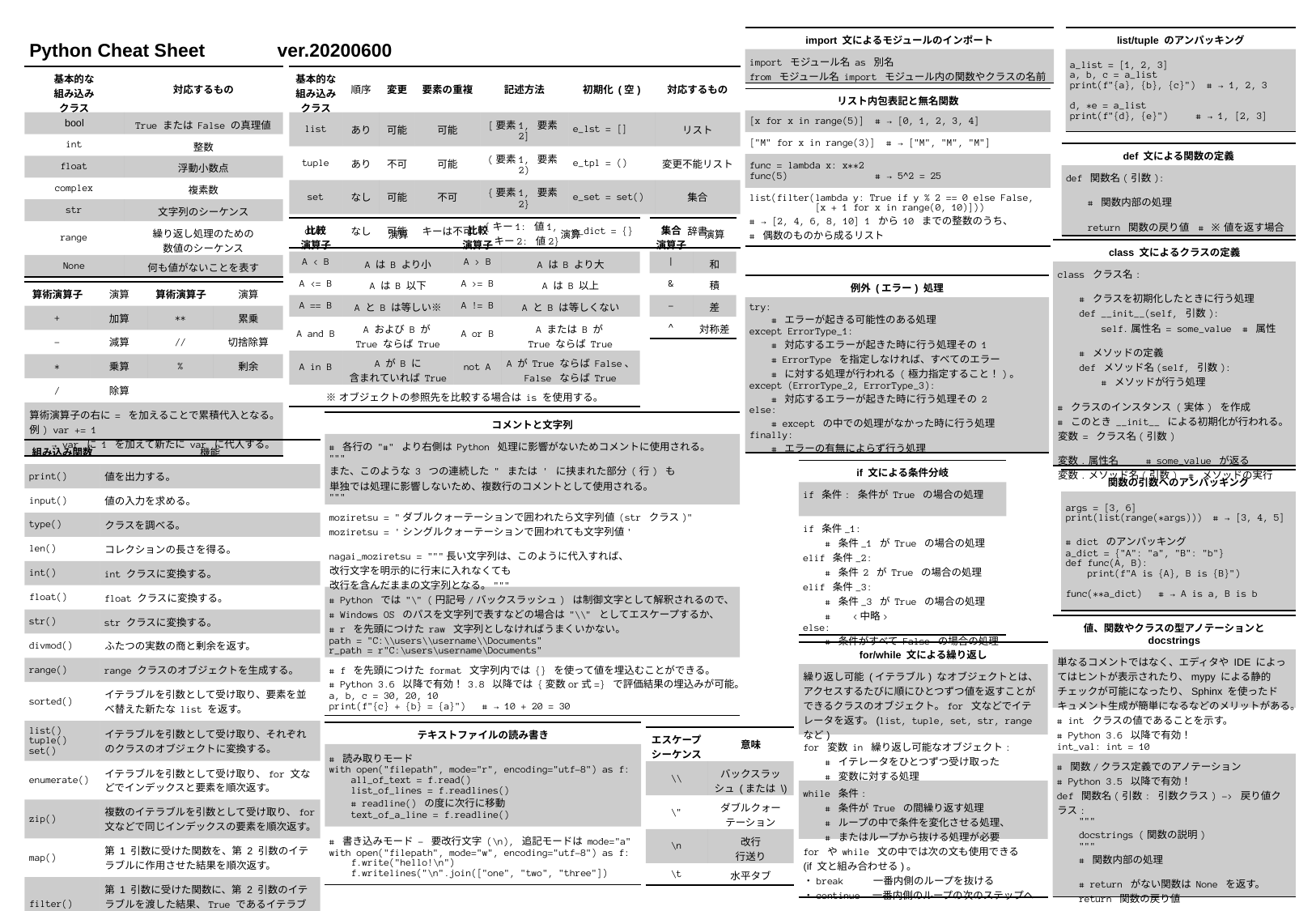

| import 文によるモジュールのインポート |
| --- |
| import モジュール名 as 別名 from モジュール名 import モジュール内の関数やクラスの名前 |
| list/tuple のアンパッキング |
| --- |
| a\_list = [1, 2, 3] a, b, c = a\_list print(f"{a}, {b}, {c}") # → 1, 2, 3 d, \*e = a\_list print(f"{d}, {e}") # → 1, [2, 3] |
Python Cheat Sheet	 ver.20200600
| 基本的な 組み込み クラス | 対応するもの |
| --- | --- |
| bool | True または False の真理値 |
| int | 整数 |
| float | 浮動小数点 |
| complex | 複素数 |
| str | 文字列のシーケンス |
| range | 繰り返し処理のための 数値のシーケンス |
| None | 何も値がないことを表す |
| 基本的な 組み込み クラス | 順序 | 変更 | 要素の重複 | 記述方法 | 初期化 (空) | 対応するもの |
| --- | --- | --- | --- | --- | --- | --- |
| list | あり | 可能 | 可能 | [要素1, 要素2] | e\_lst = [] | リスト |
| tuple | あり | 不可 | 可能 | (要素1, 要素2) | e\_tpl = () | 変更不能リスト |
| set | なし | 可能 | 不可 | {要素1, 要素2} | e\_set = set() | 集合 |
| dict | なし | 可能 | キーは不可 | {キー1: 値1, キー2: 値2} | e\_dict = {} | 辞書 |
| リスト内包表記と無名関数 |
| --- |
| [x for x in range(5)] # → [0, 1, 2, 3, 4] |
| ["M" for x in range(3)] # → ["M", "M", "M"] |
| func = lambda x: x\*\*2 func(5) # → 5^2 = 25 |
| list(filter(lambda y: True if y % 2 == 0 else False, [x + 1 for x in range(0, 10)])) # → [2, 4, 6, 8, 10] 1 から 10 までの整数のうち、 # 偶数のものから成るリスト |
| def 文による関数の定義 |
| --- |
| def 関数名(引数): # 関数内部の処理 return 関数の戻り値 # ※値を返す場合 |
| 集合 演算子 | 演算 |
| --- | --- |
| | | 和 |
| & | 積 |
| - | 差 |
| ^ | 対称差 |
| 比較 演算子 | 演算 | 比較 演算子 | 演算 |
| --- | --- | --- | --- |
| A < B | A は B より小 | A > B | A は B より大 |
| A <= B | A は B 以下 | A >= B | A は B 以上 |
| A == B | A と B は等しい※ | A != B | A と B は等しくない |
| A and B | A および B が True ならば True | A or B | A または B が True ならば True |
| A in B | A が B に 含まれていれば True | not A | A が True ならば False、 False ならば True |
| ※オブジェクトの参照先を比較する場合は is を使用する。 |  |  |  |
| class 文によるクラスの定義 |
| --- |
| class クラス名: # クラスを初期化したときに行う処理 def \_\_init\_\_(self, 引数): self.属性名 = some\_value # 属性 # メソッドの定義 def メソッド名(self, 引数): # メソッドが行う処理 # クラスのインスタンス (実体) を作成 # このとき \_\_init\_\_ による初期化が行われる。 変数 = クラス名(引数) 変数.属性名 # some\_value が返る 変数.メソッド名(引数) # メソッドの実行 |
| 例外 (エラー) 処理 |
| --- |
| try: # エラーが起きる可能性のある処理 except ErrorType\_1: # 対応するエラーが起きた時に行う処理その 1 # ErrorType を指定しなければ、すべてのエラー # に対する処理が行われる (極力指定すること！)。 except (ErrorType\_2, ErrorType\_3): # 対応するエラーが起きた時に行う処理その 2 else: # except の中での処理がなかった時に行う処理 finally: # エラーの有無によらず行う処理 |
| 算術演算子 | 演算 | 算術演算子 | 演算 |
| --- | --- | --- | --- |
| + | 加算 | \*\* | 累乗 |
| - | 減算 | // | 切捨除算 |
| \* | 乗算 | % | 剰余 |
| / | 除算 |  |  |
| 算術演算子の右に = を加えることで累積代入となる。 例) var += 1 → var に 1 を加えて新たに var に代入する。 |  |  |  |
| コメントと文字列 |
| --- |
| # 各行の "#" より右側は Python 処理に影響がないためコメントに使用される。 """ また、このような 3 つの連続した " または ' に挟まれた部分 (行) も 単独では処理に影響しないため、複数行のコメントとして使用される。 """ |
| moziretsu = "ダブルクォーテーションで囲われたら文字列値 (str クラス)" moziretsu = 'シングルクォーテーションで囲われても文字列値' nagai\_moziretsu = """長い文字列は、このように代入すれば、 改行文字を明示的に行末に入れなくても 改行を含んだままの文字列となる。""" |
| # Python では "\" (円記号/バックスラッシュ) は制御文字として解釈されるので、 # Windows OS のパスを文字列で表すなどの場合は "\\" としてエスケープするか、 # r を先頭につけた raw 文字列としなければうまくいかない。 path = "C:\\users\\username\\Documents" r\_path = r"C:\users\username\Documents" |
| # f を先頭につけた format 文字列内では {} を使って値を埋込むことができる。 # Python 3.6 以降で有効！ 3.8 以降では {変数or式=} で評価結果の埋込みが可能。 a, b, c = 30, 20, 10 print(f"{c} + {b} = {a}") # → 10 + 20 = 30 |
| 組み込み関数 | 機能 |
| --- | --- |
| print() | 値を出力する。 |
| input() | 値の入力を求める。 |
| type() | クラスを調べる。 |
| len() | コレクションの長さを得る。 |
| int() | int クラスに変換する。 |
| float() | float クラスに変換する。 |
| str() | str クラスに変換する。 |
| divmod() | ふたつの実数の商と剰余を返す。 |
| range() | range クラスのオブジェクトを生成する。 |
| sorted() | イテラブルを引数として受け取り、要素を並べ替えた新たな list を返す。 |
| list() tuple() set() | イテラブルを引数として受け取り、それぞれのクラスのオブジェクトに変換する。 |
| enumerate() | イテラブルを引数として受け取り、for 文などでインデックスと要素を順次返す。 |
| zip() | 複数のイテラブルを引数として受け取り、for 文などで同じインデックスの要素を順次返す。 |
| map() | 第 1 引数に受けた関数を、第 2 引数のイテラブルに作用させた結果を順次返す。 |
| filter() | 第 1 引数に受けた関数に、第 2 引数のイテラブルを渡した結果、True であるイテラブルの要素を順次返す。 |
| if 文による条件分岐 |
| --- |
| if 条件: 条件が True の場合の処理 |
| if 条件\_1: # 条件\_1 が True の場合の処理 elif 条件\_2: # 条件 2 が True の場合の処理 elif 条件\_3: # 条件\_3 が True の場合の処理 # <中略> else: # 条件がすべて False の場合の処理 |
| 関数の引数へのアンパッキング |
| --- |
| args = [3, 6] print(list(range(\*args))) # → [3, 4, 5] # dict のアンパッキング a\_dict = {"A": "a", "B": "b"} def func(A, B): print(f"A is {A}, B is {B}") func(\*\*a\_dict) # → A is a, B is b |
| 値、関数やクラスの型アノテーションと docstrings |
| --- |
| 単なるコメントではなく、エディタや IDE によってはヒントが表示されたり、mypy による静的チェックが可能になったり、Sphinx を使ったドキュメント生成が簡単になるなどのメリットがある。 |
| # int クラスの値であることを示す。 # Python 3.6 以降で有効！ int\_val: int = 10 |
| # 関数/クラス定義でのアノテーション # Python 3.5 以降で有効！ def 関数名(引数: 引数クラス) -> 戻り値クラス: """ docstrings (関数の説明) """ # 関数内部の処理 # return がない関数は None を返す。 return 関数の戻り値 |
| for/while 文による繰り返し |
| --- |
| 繰り返し可能 (イテラブル) なオブジェクトとは、アクセスするたびに順にひとつずつ値を返すことができるクラスのオブジェクト。for 文などでイテレータを返す。(list, tuple, set, str, range など) |
| for 変数 in 繰り返し可能なオブジェクト: # イテレータをひとつずつ受け取った # 変数に対する処理 |
| while 条件: # 条件が True の間繰り返す処理 # ループの中で条件を変化させる処理、 # またはループから抜ける処理が必要 |
| for や while 文の中では次の文も使用できる (if 文と組み合わせる)。 ・break 一番内側のループを抜ける ・continue　一番内側のループの次のステップへ |
| テキストファイルの読み書き |
| --- |
| # 読み取りモード with open("filepath", mode="r", encoding="utf-8") as f: all\_of\_text = f.read() list\_of\_lines = f.readlines() # readline() の度に次行に移動 text\_of\_a\_line = f.readline() |
| # 書き込みモード - 要改行文字 (\n), 追記モードは mode="a" with open("filepath", mode="w", encoding="utf-8") as f: f.write("hello!\n") f.writelines("\n".join(["one", "two", "three"]) |
| エスケープ シーケンス | 意味 |
| --- | --- |
| \\ | バックスラッシュ (または \) |
| \" | ダブルクォーテーション |
| \n | 改行 行送り |
| \t | 水平タブ |